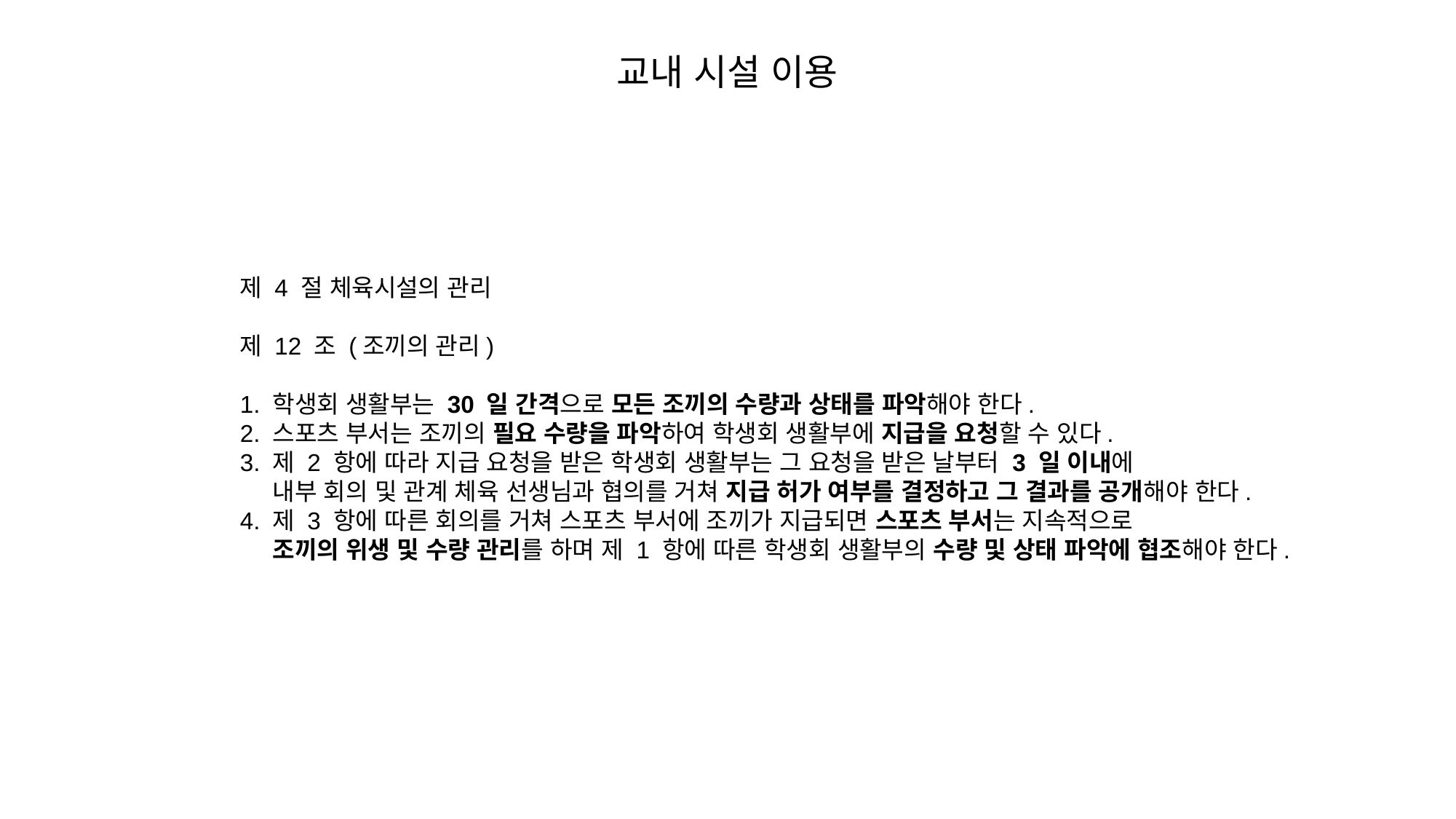

교내 시설 이용
제 4 절 체육시설의 관리
제 12 조 (조끼의 관리)
1. 학생회 생활부는 30 일 간격으로 모든 조끼의 수량과 상태를 파악해야 한다.
2. 스포츠 부서는 조끼의 필요 수량을 파악하여 학생회 생활부에 지급을 요청할 수 있다.
3. 제 2 항에 따라 지급 요청을 받은 학생회 생활부는 그 요청을 받은 날부터 3 일 이내에
    내부 회의 및 관계 체육 선생님과 협의를 거쳐 지급 허가 여부를 결정하고 그 결과를 공개해야 한다.
4. 제 3 항에 따른 회의를 거쳐 스포츠 부서에 조끼가 지급되면 스포츠 부서는 지속적으로
    조끼의 위생 및 수량 관리를 하며 제 1 항에 따른 학생회 생활부의 수량 및 상태 파악에 협조해야 한다.